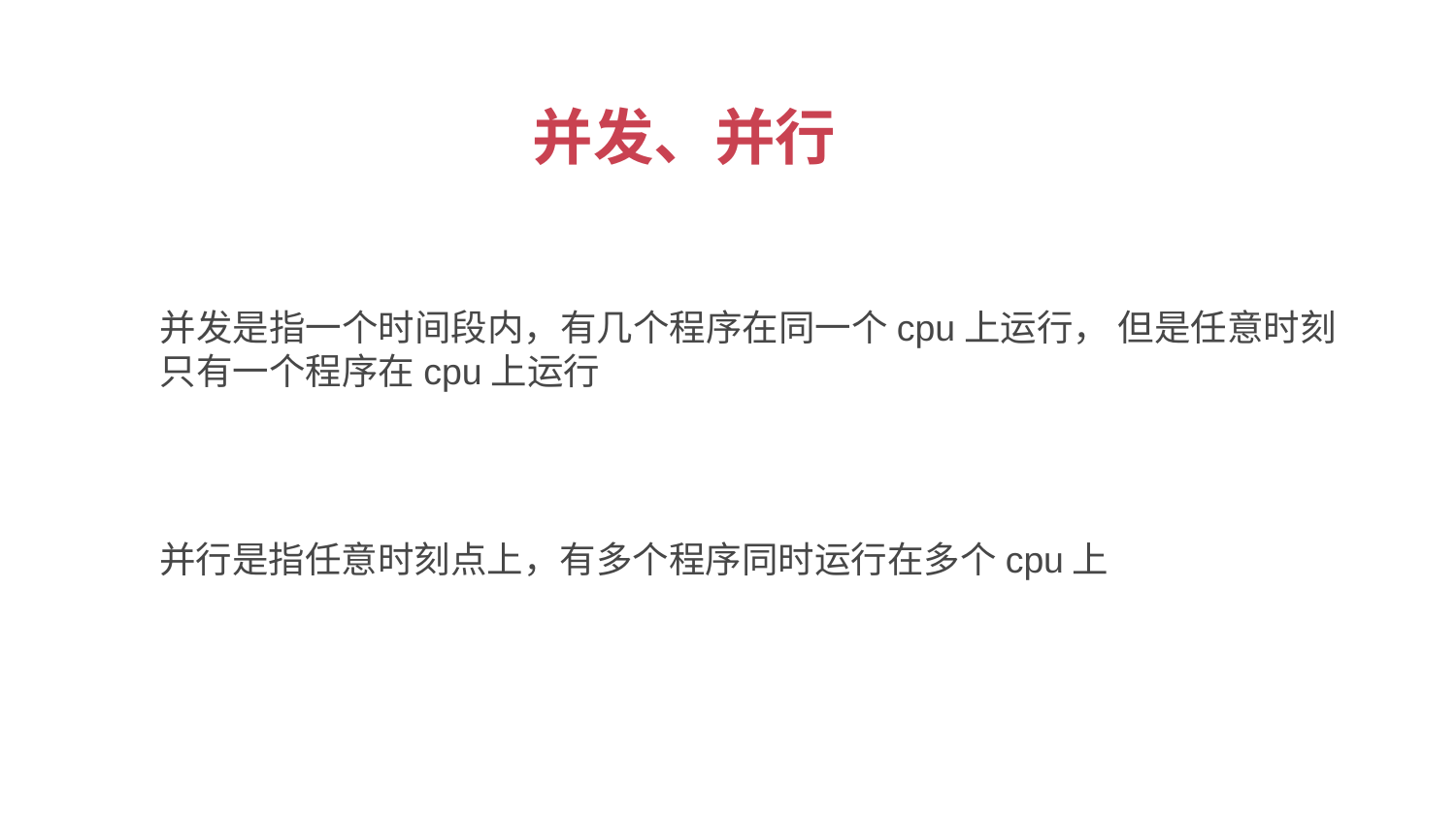

并发、并行
并发是指一个时间段内，有几个程序在同一个cpu上运行， 但是任意时刻只有一个程序在cpu上运行
并行是指任意时刻点上，有多个程序同时运行在多个cpu上